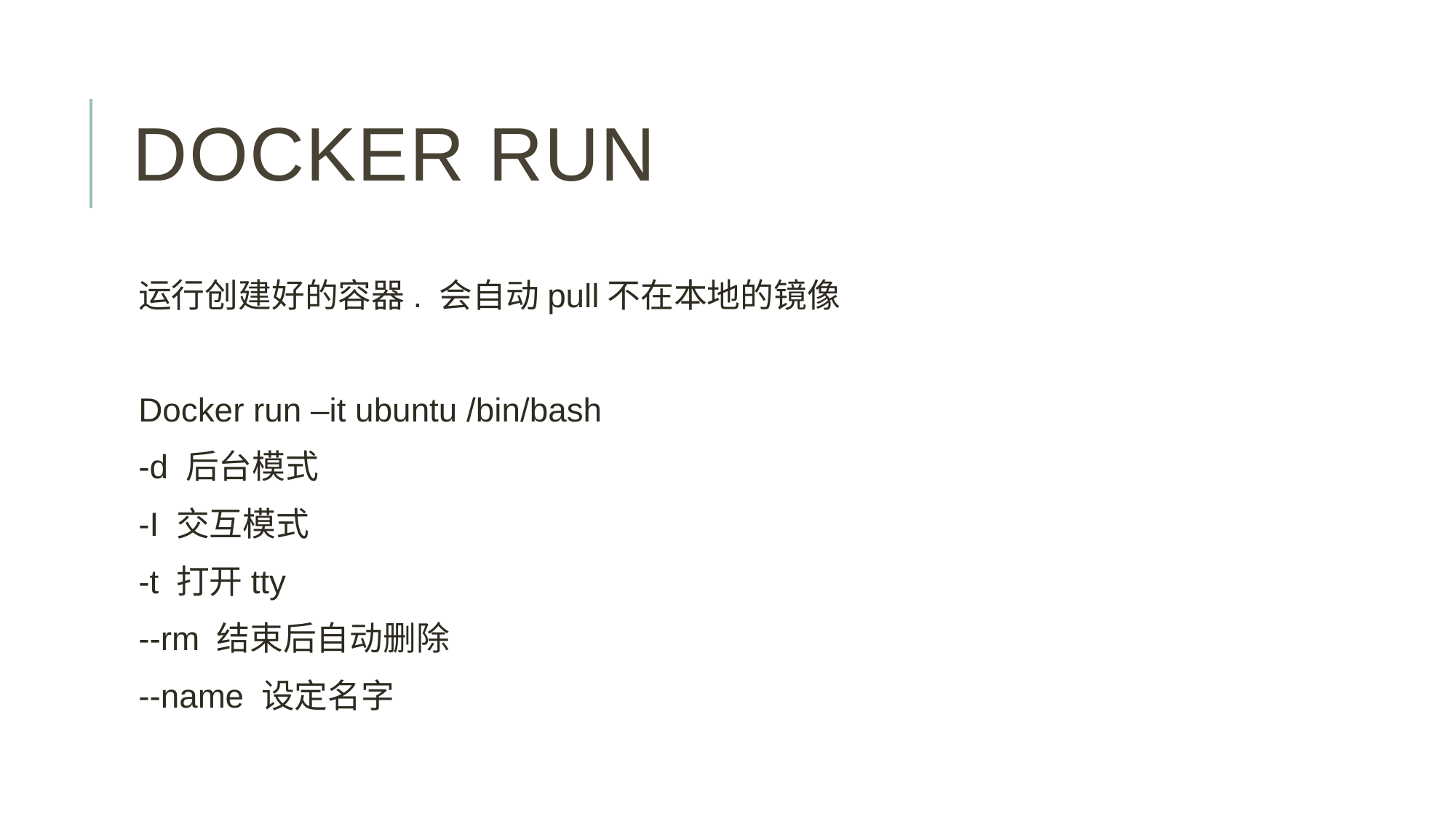

# Docker run
运行创建好的容器. 会自动pull不在本地的镜像

Docker run –it ubuntu /bin/bash
-d 后台模式
-I 交互模式
-t 打开tty
--rm 结束后自动删除
--name 设定名字